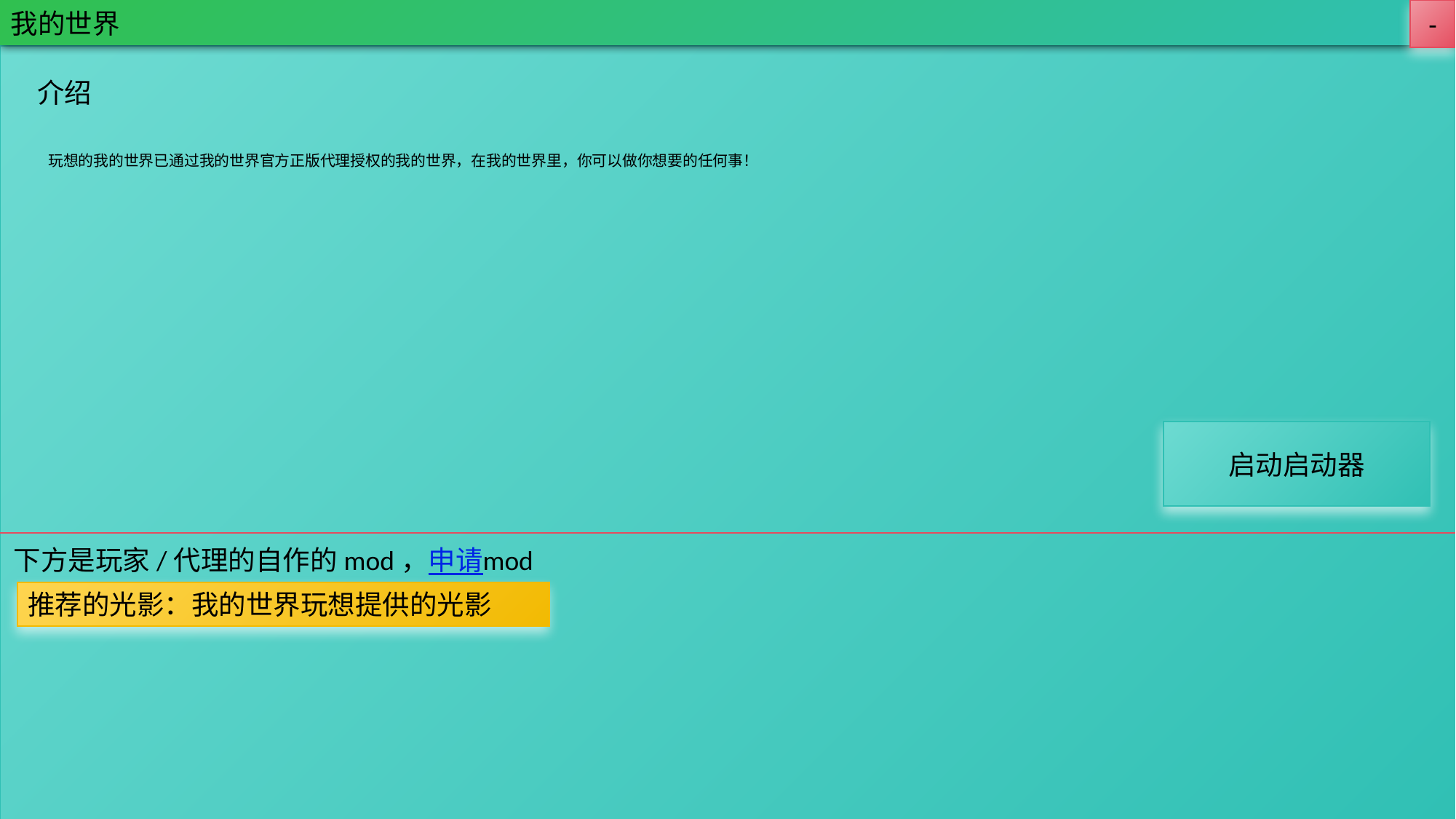

-
我的世界

介绍
玩想的我的世界已通过我的世界官方正版代理授权的我的世界，在我的世界里，你可以做你想要的任何事！
启动启动器
下方是玩家/代理的自作的mod，申请mod

推荐的光影：我的世界玩想提供的光影